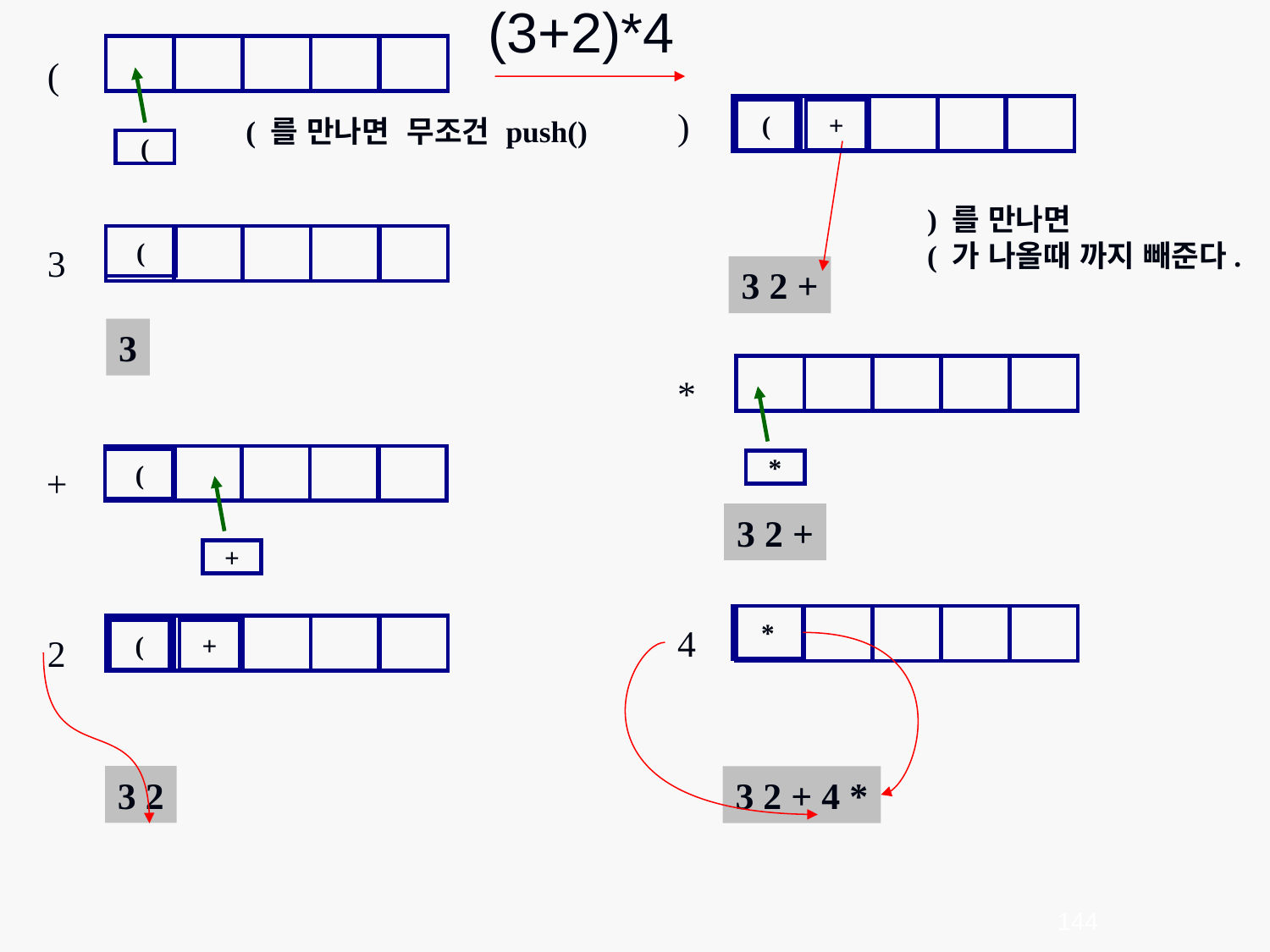

(3+2)*4

(

( 를 만나면  무조건 push()
(

(
+

) 를 만나면
( 가 나올때 까지 빼준다.
3 2 +
)

(
3
3

*

*
3 2 +

(
+

+
*

4
3 2 + 4 *

(
+
2
3 2
144